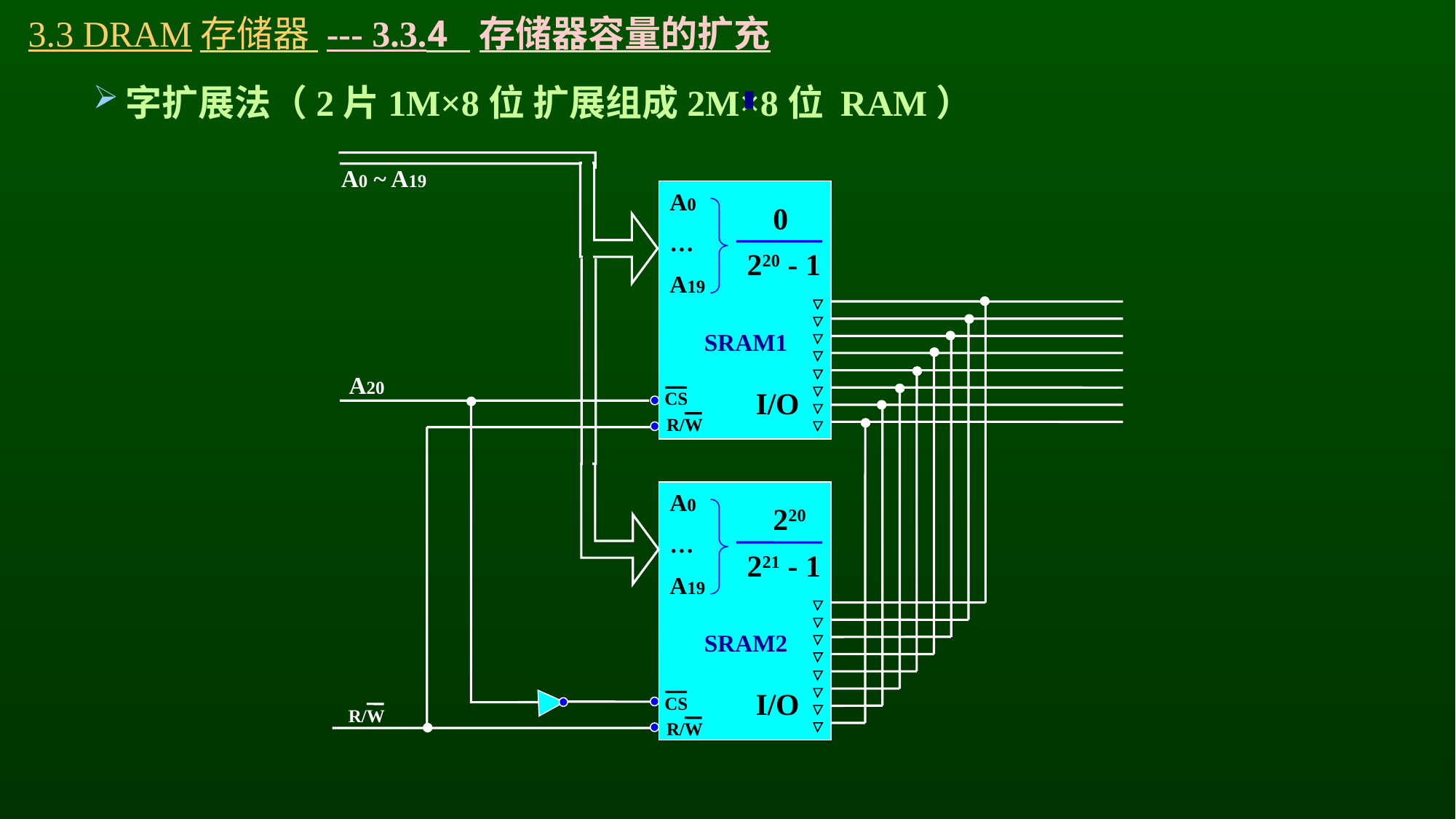

# 3.3 DRAM存储器 --- 3.3.4 存储器容量的扩充
字扩展法（2片1M×8位 扩展组成2M×8位 RAM）

A0 ~ A19

A0
…
A19

0

220 - 1

SRAM1

A20

I/O
CS

R/W

A0
…
A19

220

221 - 1

SRAM2

I/O
CS

R/W

R/W